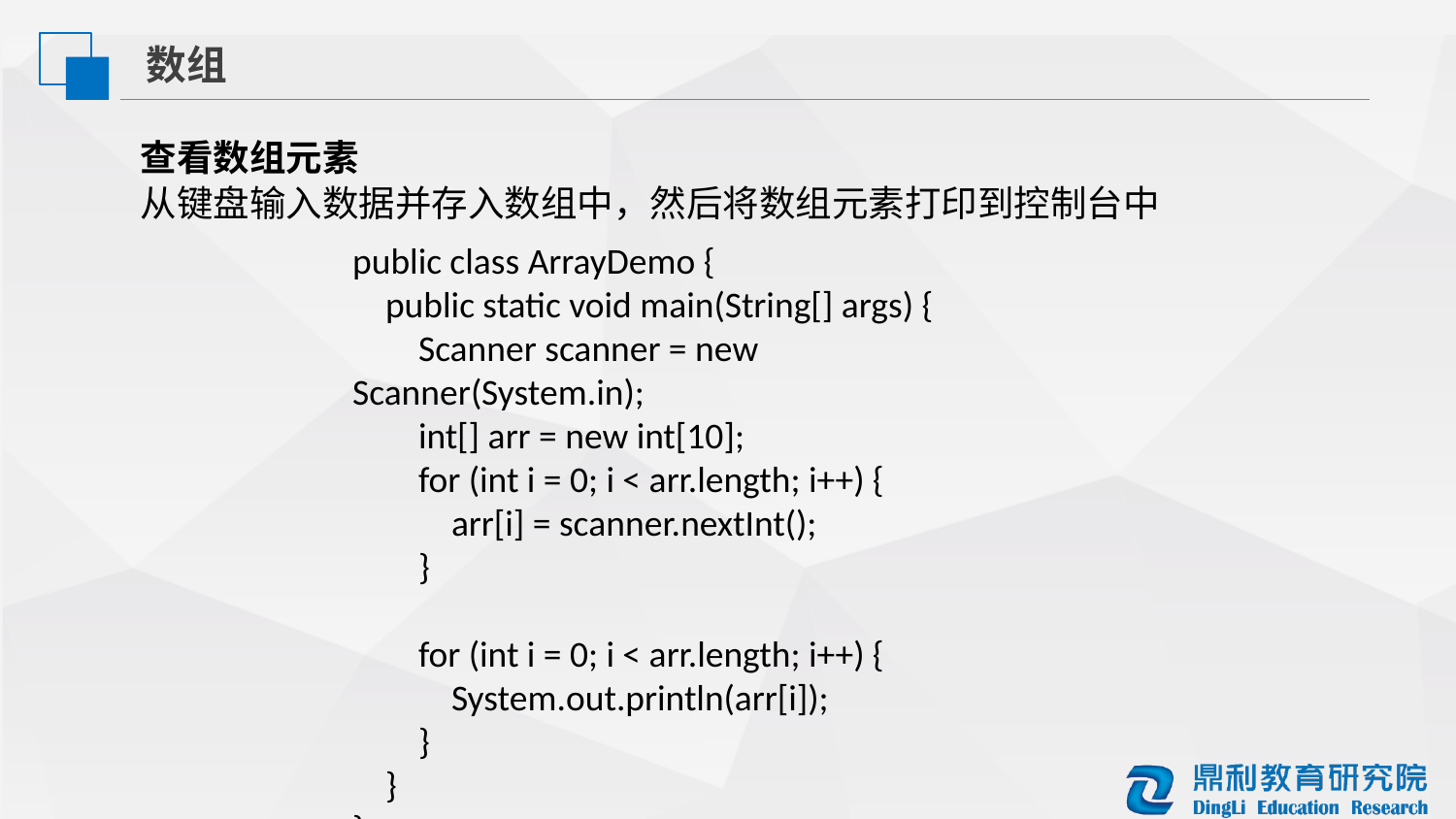

数组
查看数组元素
从键盘输入数据并存入数组中，然后将数组元素打印到控制台中
public class ArrayDemo {
    public static void main(String[] args) {
        Scanner scanner = new Scanner(System.in);
        int[] arr = new int[10];
        for (int i = 0; i < arr.length; i++) {
            arr[i] = scanner.nextInt();
        }

        for (int i = 0; i < arr.length; i++) {
            System.out.println(arr[i]);
        }
    }
}